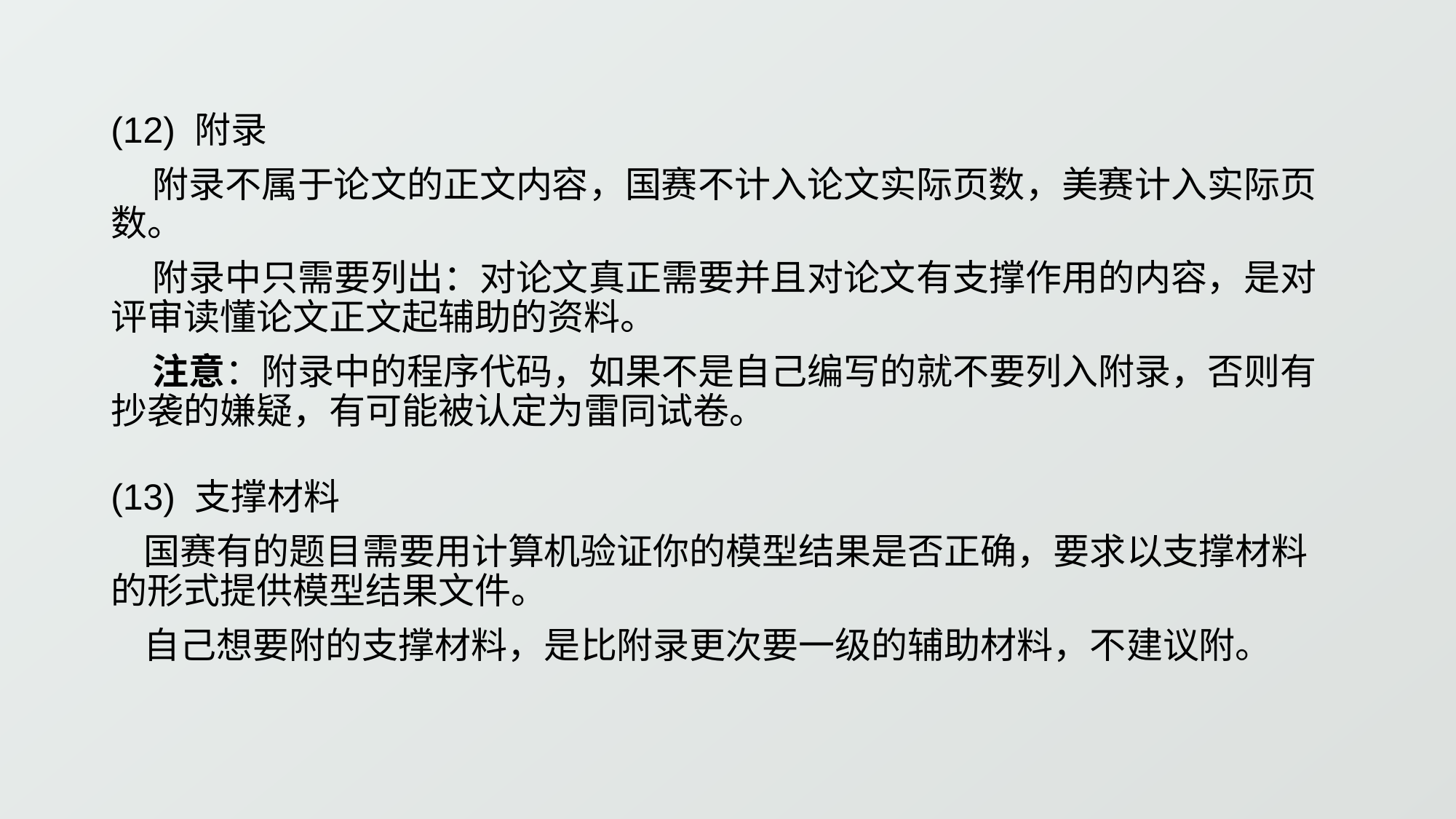

(12) 附录
    附录不属于论文的正文内容，国赛不计入论文实际页数，美赛计入实际页数。
    附录中只需要列出：对论文真正需要并且对论文有支撑作用的内容，是对评审读懂论文正文起辅助的资料。
    注意：附录中的程序代码，如果不是自己编写的就不要列入附录，否则有抄袭的嫌疑，有可能被认定为雷同试卷。

(13) 支撑材料
   国赛有的题目需要用计算机验证你的模型结果是否正确，要求以支撑材料的形式提供模型结果文件。
   自己想要附的支撑材料，是比附录更次要一级的辅助材料，不建议附。